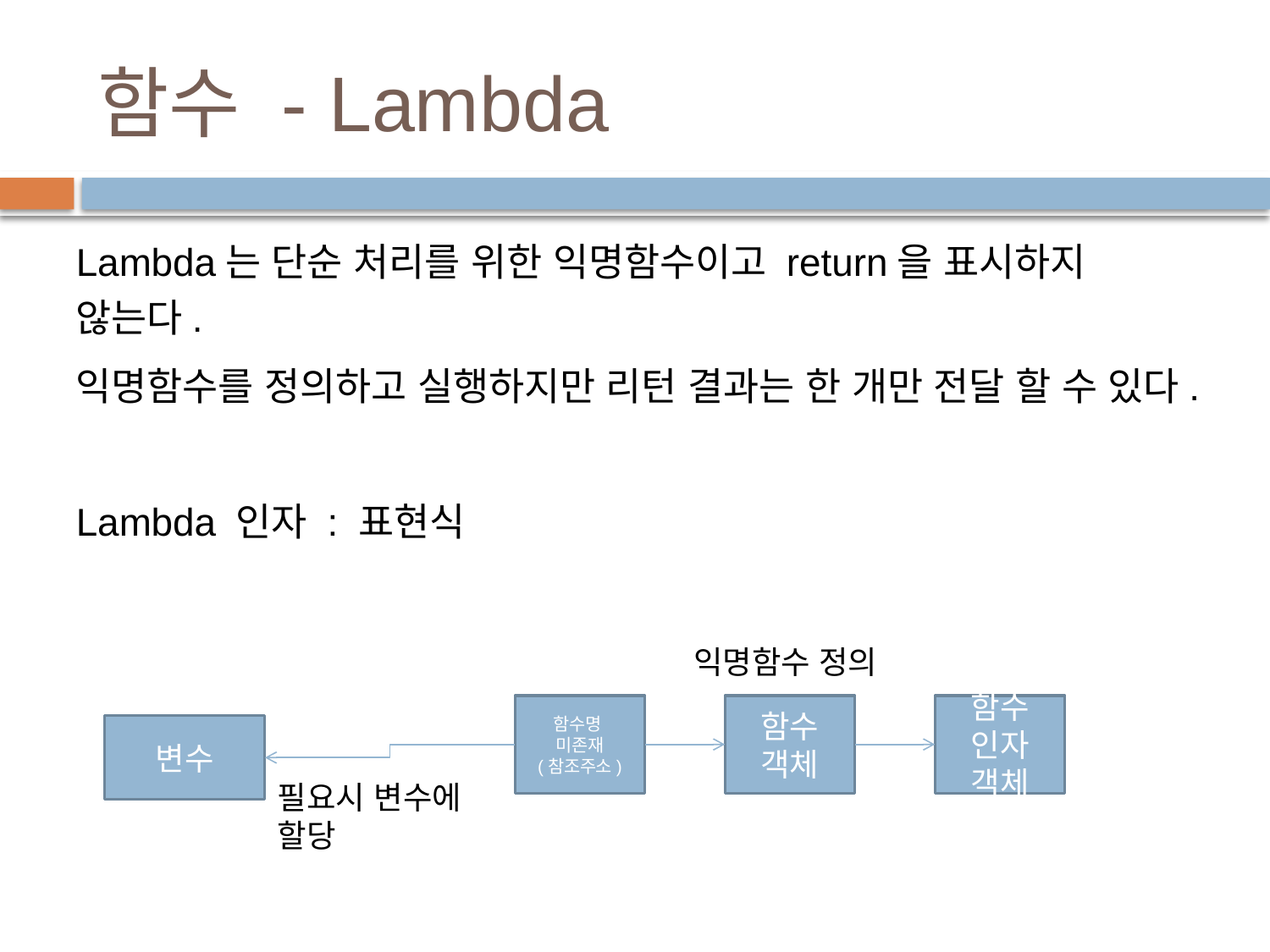

# 함수 - Lambda
Lambda는 단순 처리를 위한 익명함수이고 return을 표시하지 않는다.
익명함수를 정의하고 실행하지만 리턴 결과는 한 개만 전달 할 수 있다.

Lambda 인자 : 표현식

익명함수 정의
함수명
미존재
(참조주소)
함수 객체
함수
인자
객체
변수
필요시 변수에 할당